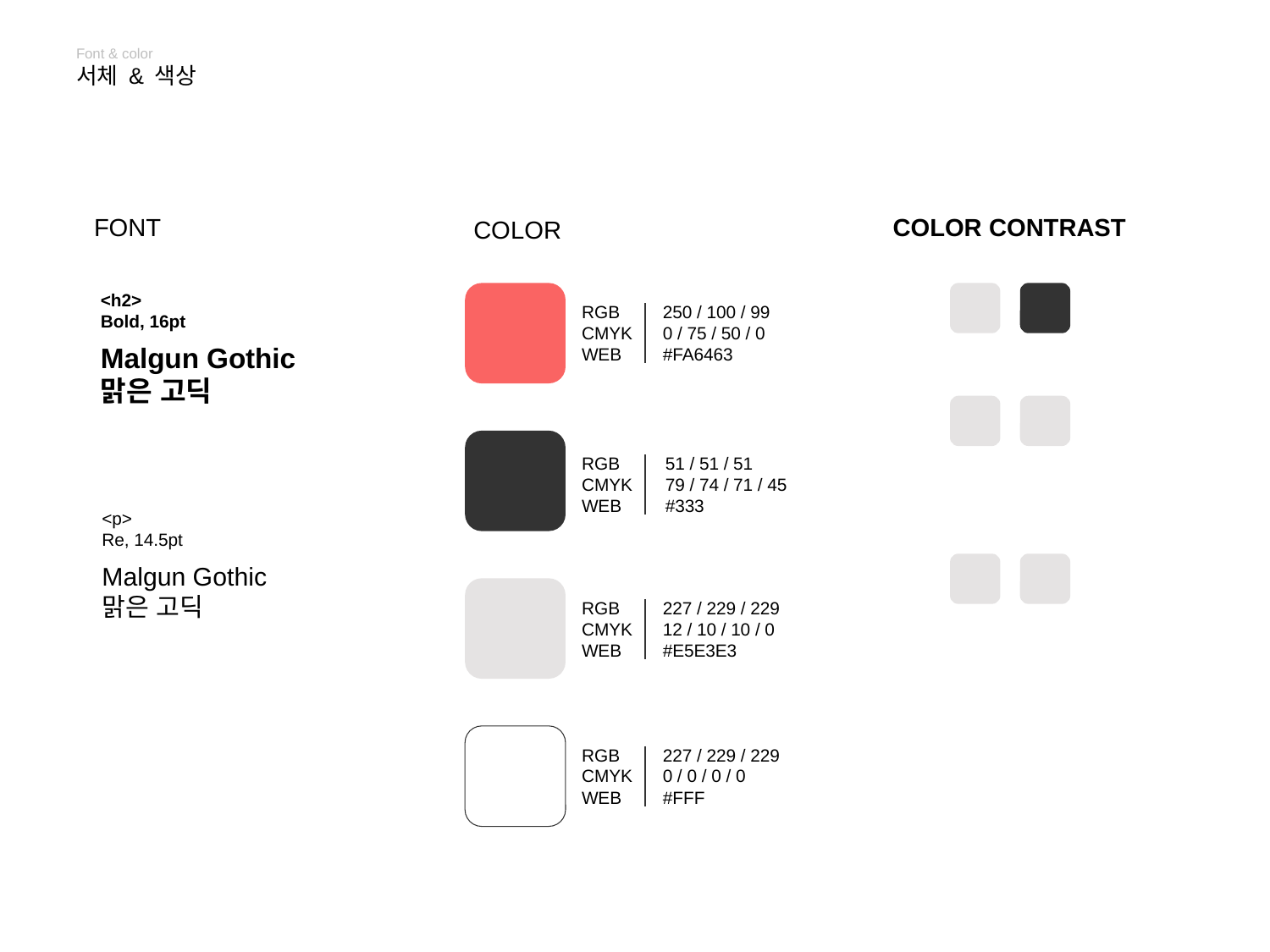

# Font & color 서체 & 색상
COLOR CONTRAST
FONT
COLOR

<h2>
Bold, 16pt

Malgun Gothic
맑은 고딕
RGB
CMYK
WEB
250 / 100 / 99
0 / 75 / 50 / 0
#FA6463

RGB
CMYK
WEB
51 / 51 / 51
79 / 74 / 71 / 45
#333
<p>
Re, 14.5pt

Malgun Gothic
맑은 고딕

RGB
CMYK
WEB
227 / 229 / 229
12 / 10 / 10 / 0
#E5E3E3

RGB
CMYK
WEB
227 / 229 / 229
0 / 0 / 0 / 0
#FFF